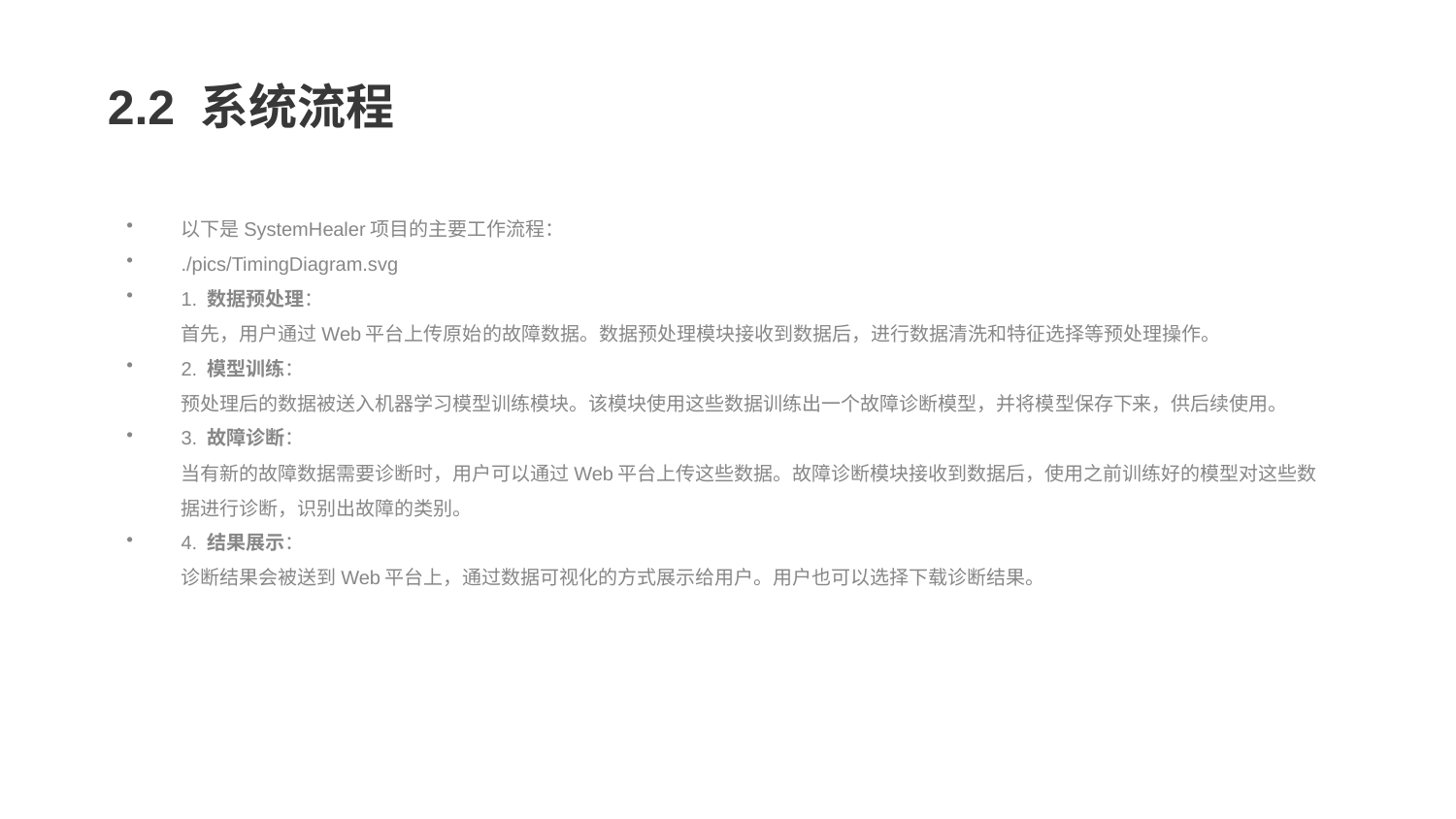

2.2 系统流程
以下是SystemHealer项目的主要工作流程：
./pics/TimingDiagram.svg
1. 数据预处理：
首先，用户通过Web平台上传原始的故障数据。数据预处理模块接收到数据后，进行数据清洗和特征选择等预处理操作。
2. 模型训练：
预处理后的数据被送入机器学习模型训练模块。该模块使用这些数据训练出一个故障诊断模型，并将模型保存下来，供后续使用。
3. 故障诊断：
当有新的故障数据需要诊断时，用户可以通过Web平台上传这些数据。故障诊断模块接收到数据后，使用之前训练好的模型对这些数据进行诊断，识别出故障的类别。
4. 结果展示：
诊断结果会被送到Web平台上，通过数据可视化的方式展示给用户。用户也可以选择下载诊断结果。